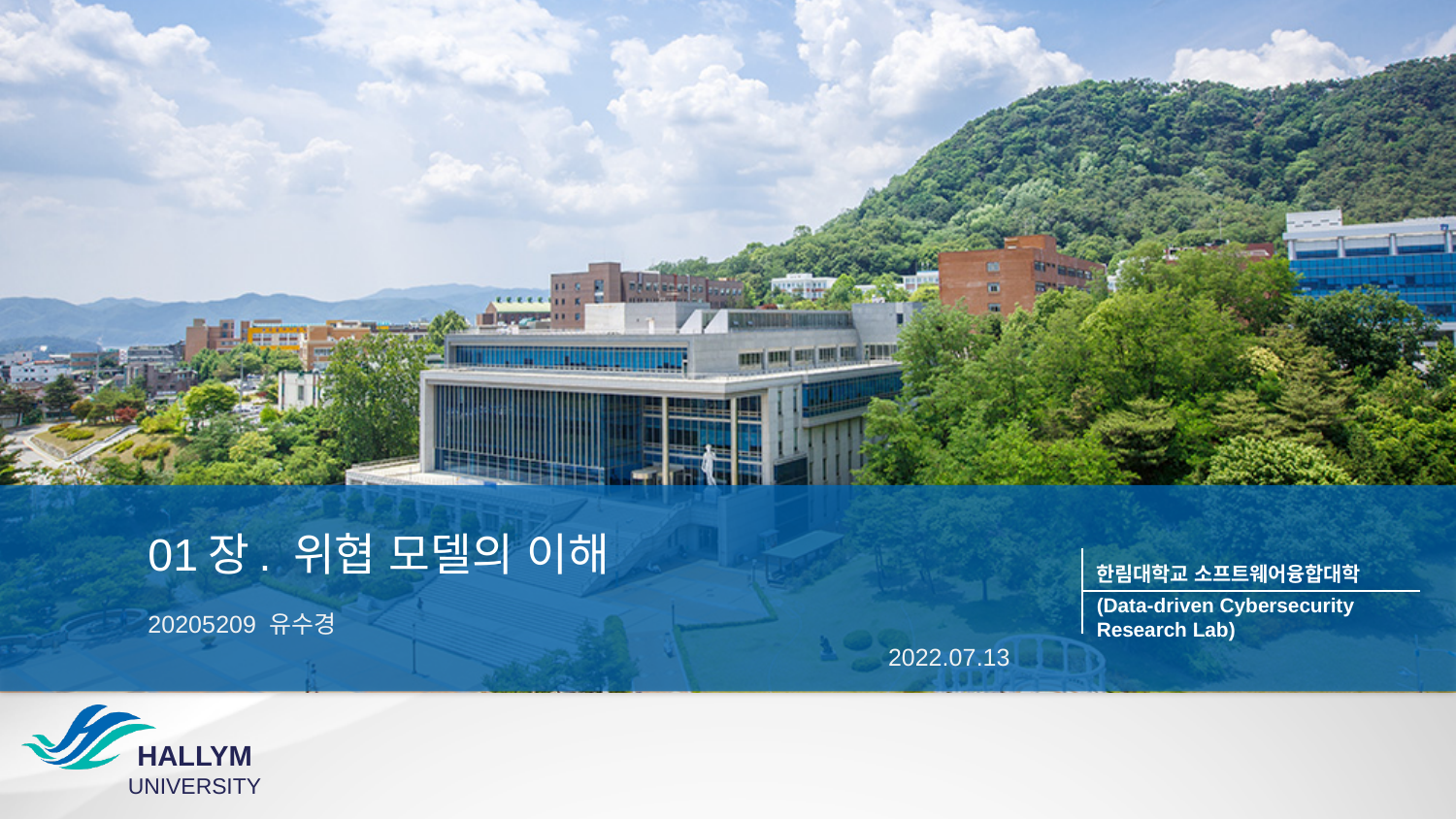

# 01장. 위협 모델의 이해
20205209 유수경
2022.07.13